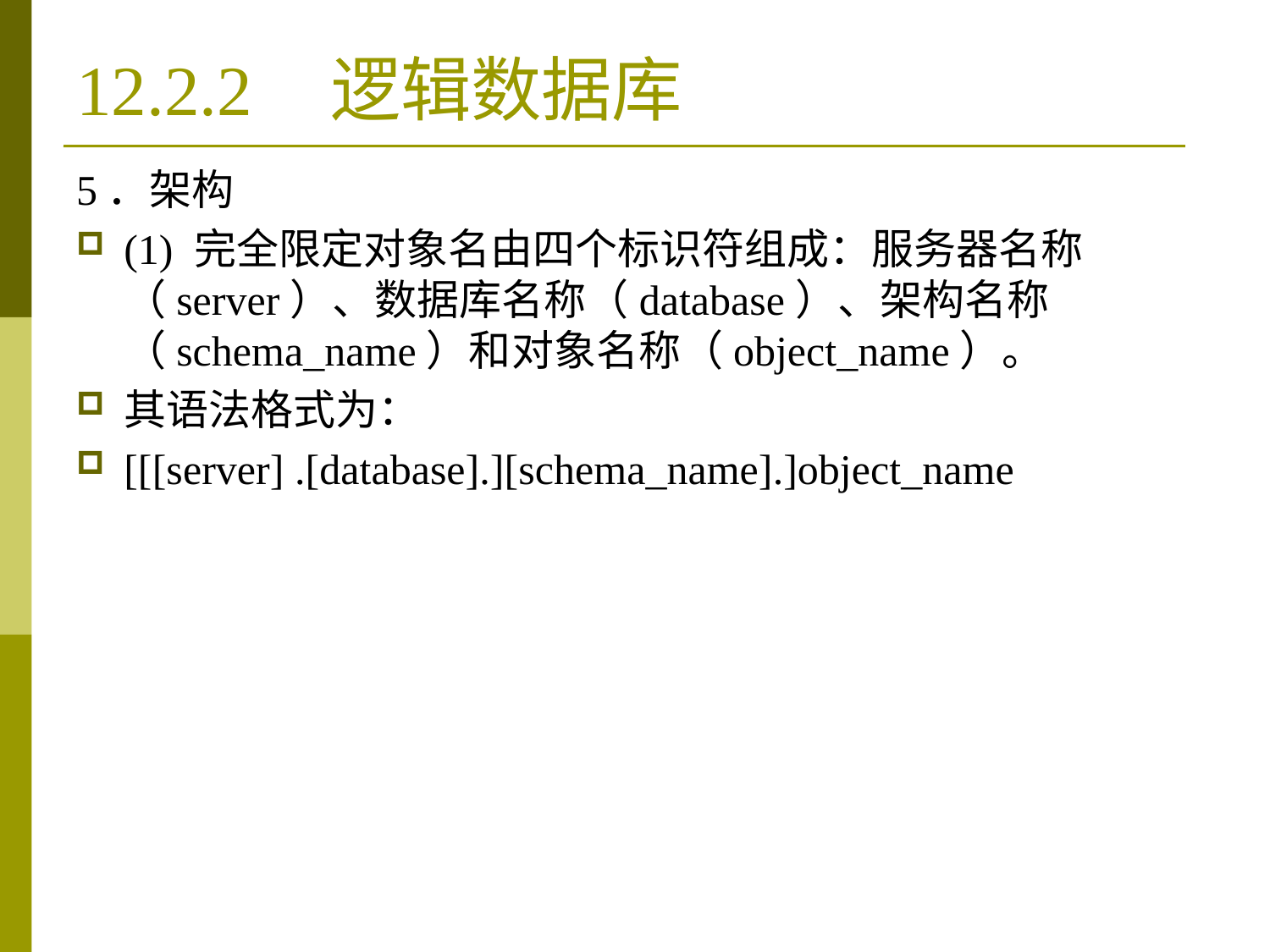

# 12.2.2	逻辑数据库
5．架构
(1) 完全限定对象名由四个标识符组成：服务器名称（server）、数据库名称（database）、架构名称（schema_name）和对象名称（object_name）。
其语法格式为：
[[[server] .[database].][schema_name].]object_name